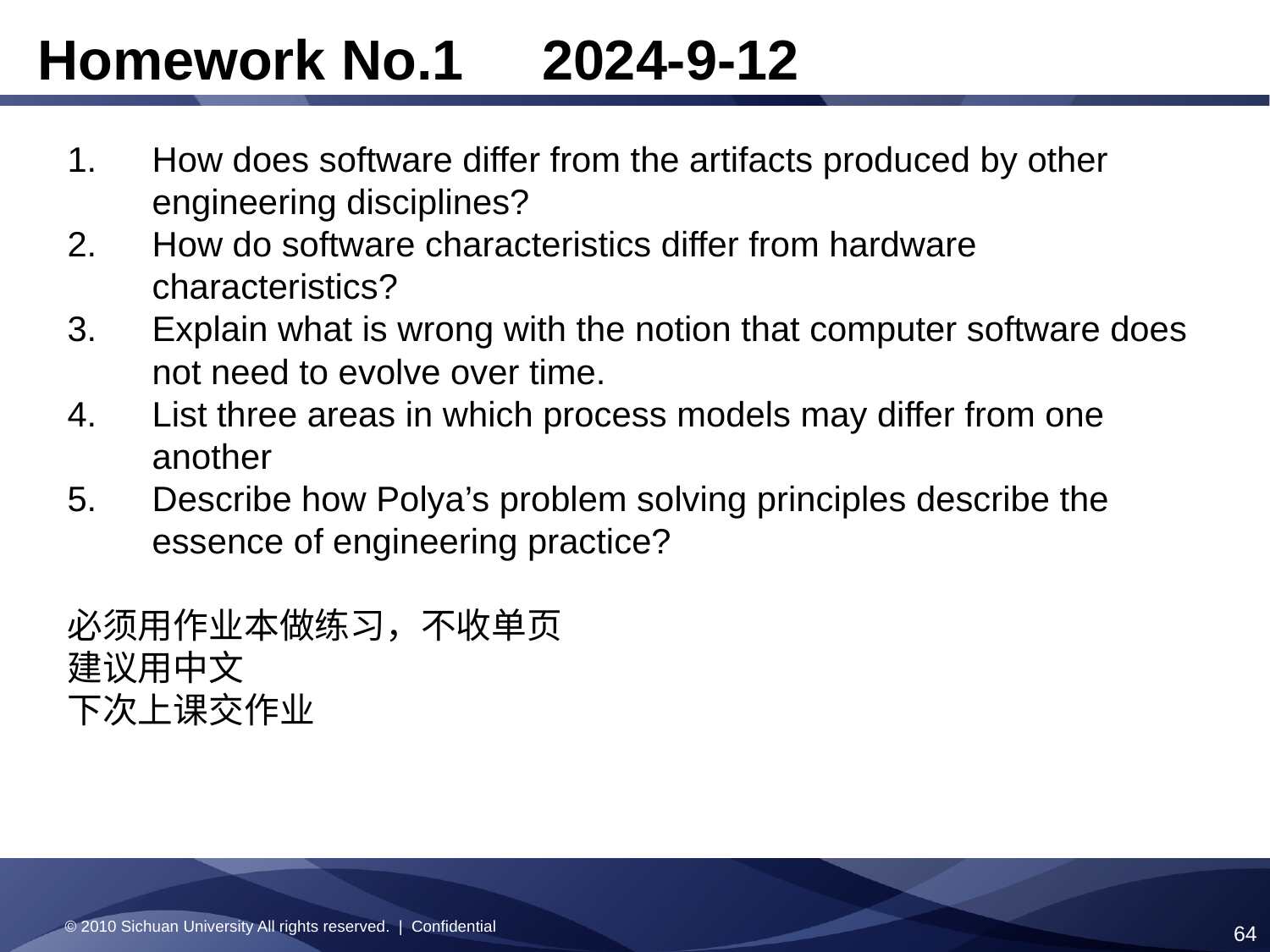

Homework No.1     2024-9-12
How does software differ from the artifacts produced by other engineering disciplines?
How do software characteristics differ from hardware characteristics?
Explain what is wrong with the notion that computer software does not need to evolve over time.
List three areas in which process models may differ from one another
Describe how Polya’s problem solving principles describe the essence of engineering practice?

必须用作业本做练习，不收单页
建议用中文
下次上课交作业
© 2010 Sichuan University All rights reserved.  |  Confidential
64